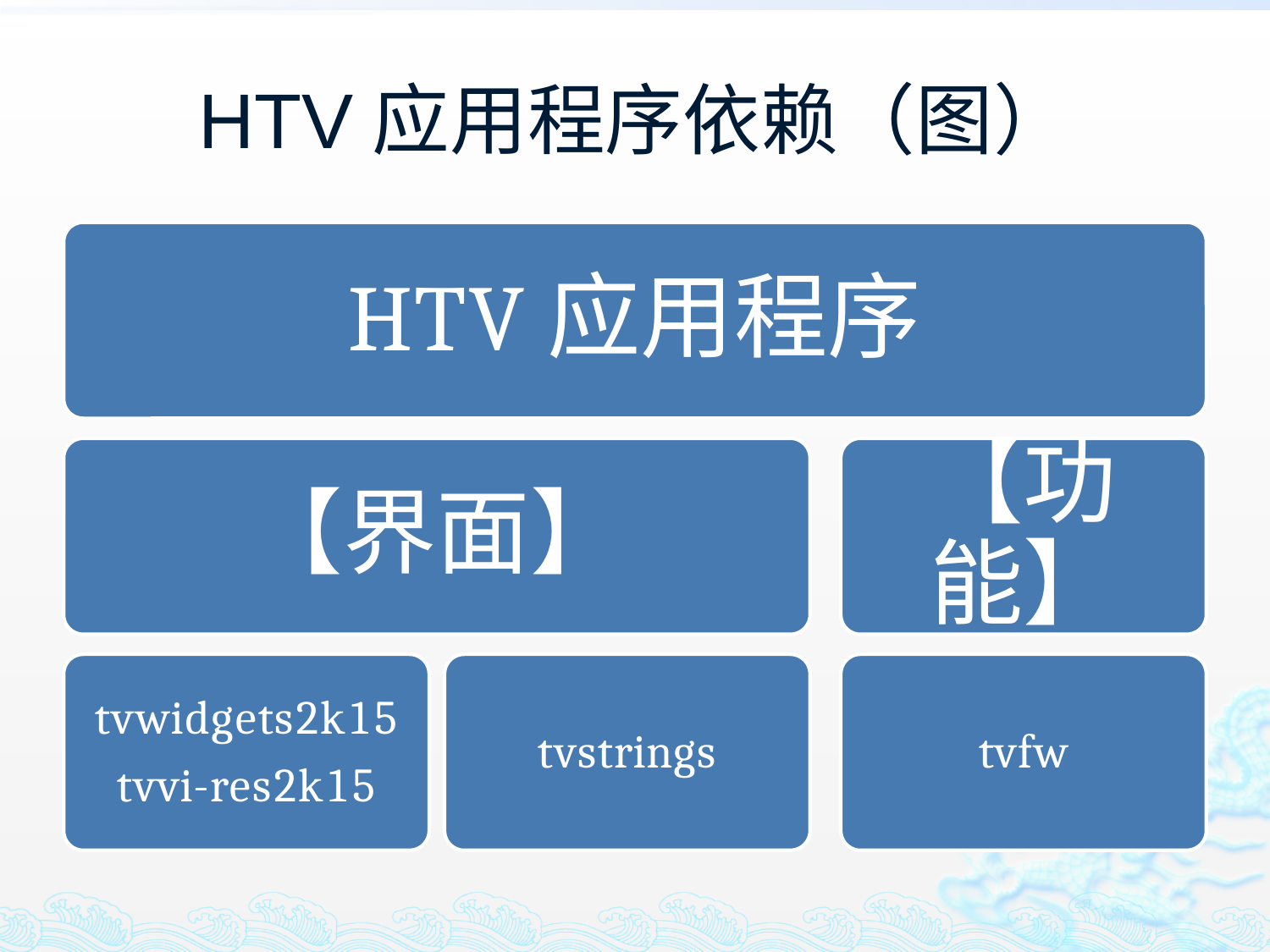

# HTV应用程序依赖（图）
HTV应用程序
【界面】
tvwidgets2k15
tvvi-res2k15
tvstrings
【功能】
tvfw